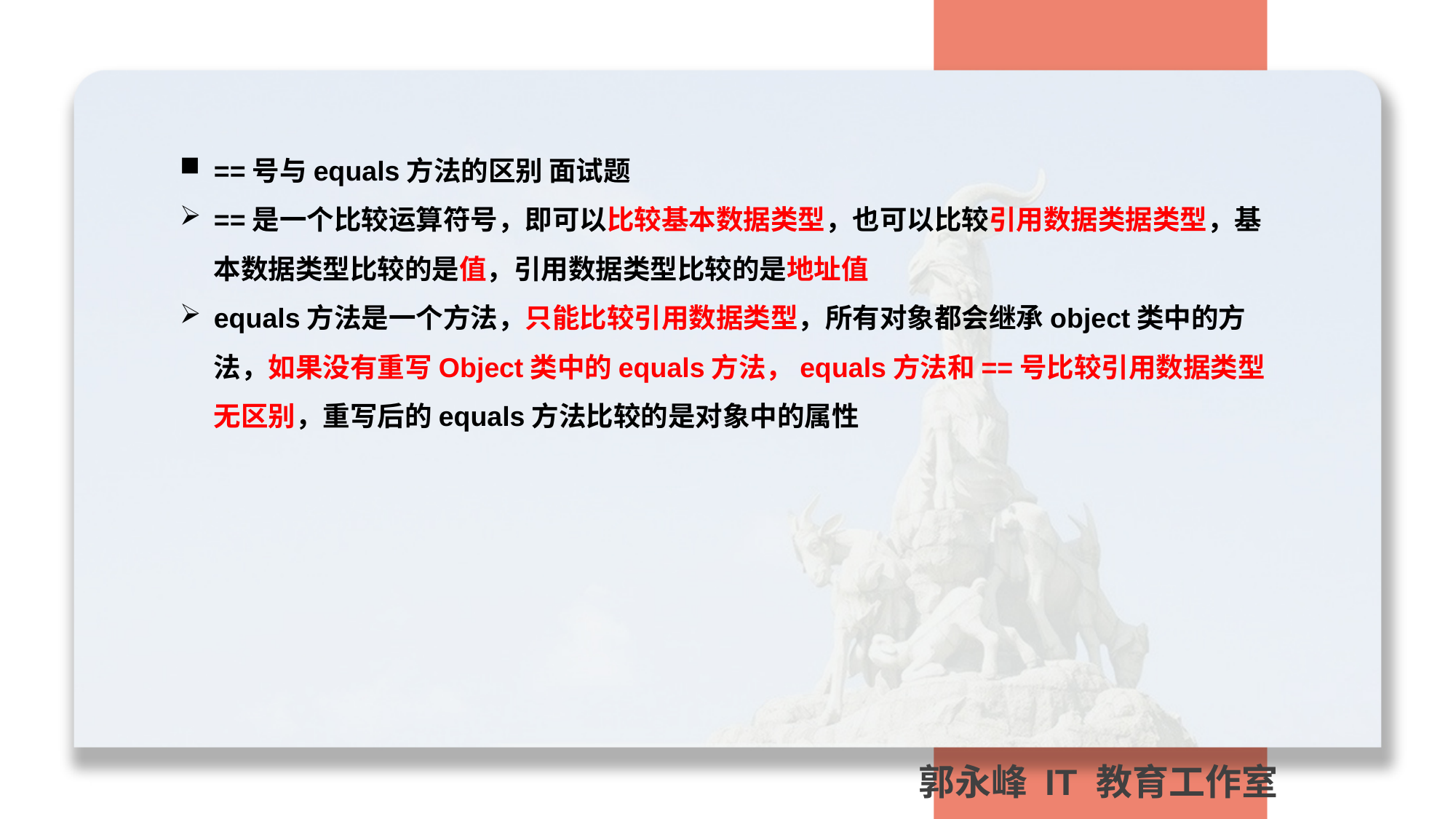

==号与equals方法的区别 面试题
==是一个比较运算符号，即可以比较基本数据类型，也可以比较引用数据类据类型，基本数据类型比较的是值，引用数据类型比较的是地址值
equals方法是一个方法，只能比较引用数据类型，所有对象都会继承object类中的方法，如果没有重写Object类中的equals方法，equals方法和==号比较引用数据类型无区别，重写后的equals方法比较的是对象中的属性